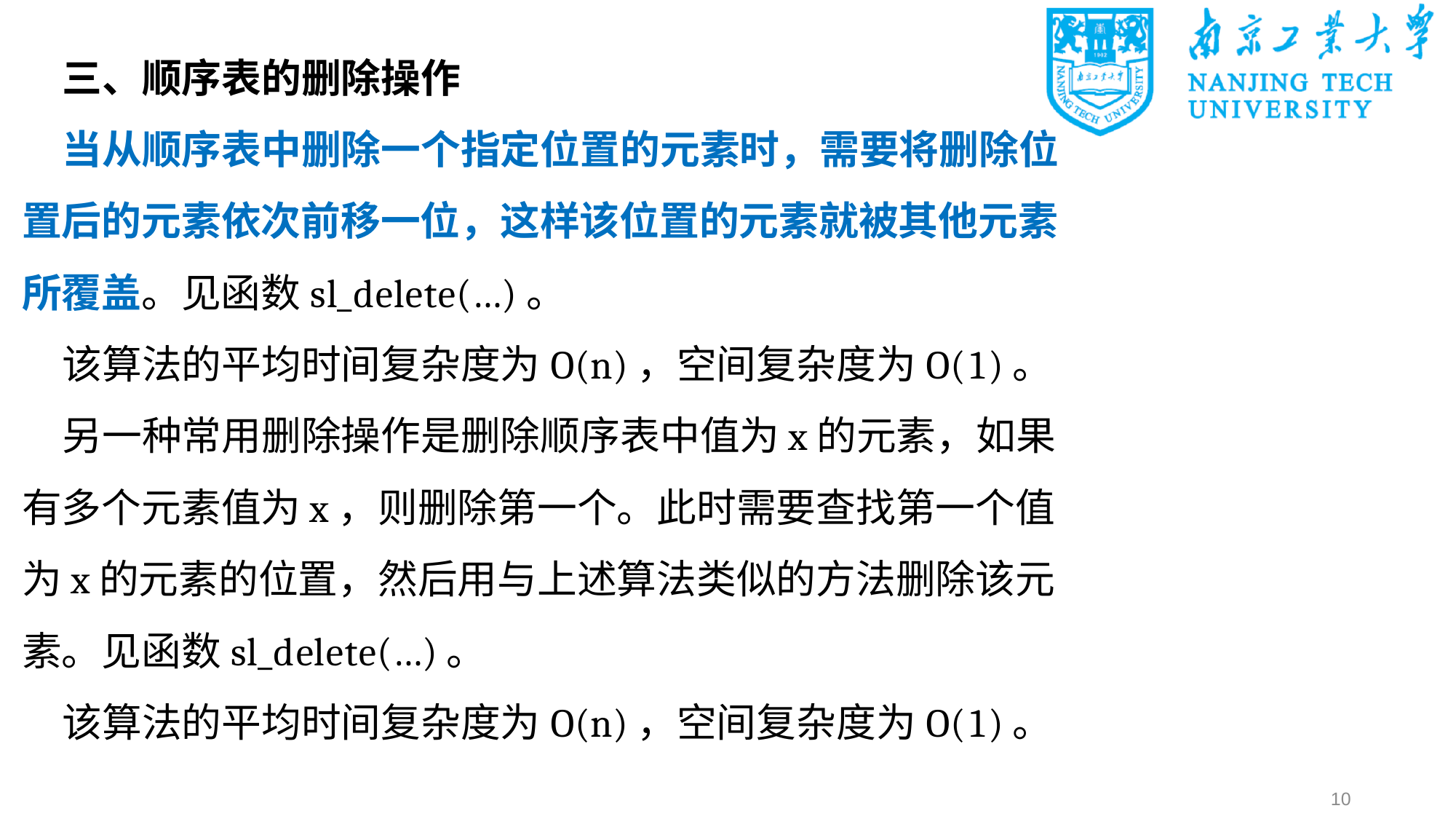

三、顺序表的删除操作
当从顺序表中删除一个指定位置的元素时，需要将删除位置后的元素依次前移一位，这样该位置的元素就被其他元素所覆盖。见函数sl_delete(…)。
该算法的平均时间复杂度为O(n)，空间复杂度为O(1)。
另一种常用删除操作是删除顺序表中值为x的元素，如果有多个元素值为x，则删除第一个。此时需要查找第一个值为x的元素的位置，然后用与上述算法类似的方法删除该元素。见函数sl_delete(…)。
该算法的平均时间复杂度为O(n)，空间复杂度为O(1)。
10